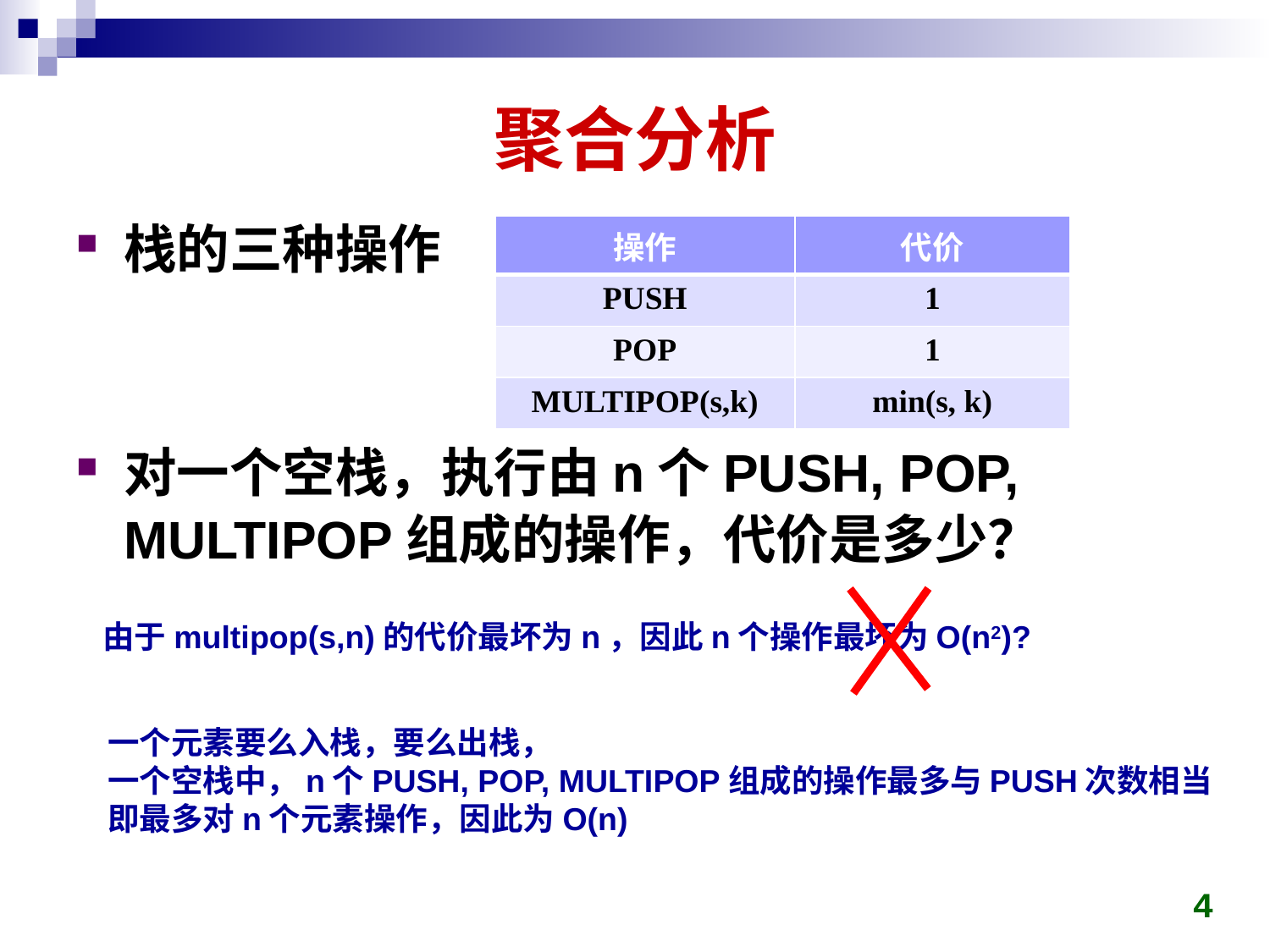

# 聚合分析
栈的三种操作

对一个空栈，执行由n个PUSH, POP, MULTIPOP组成的操作，代价是多少？
| 操作 | 代价 |
| --- | --- |
| PUSH | 1 |
| POP | 1 |
| MULTIPOP(s,k) | min(s, k) |
由于multipop(s,n)的代价最坏为n，因此n个操作最坏为O(n2)?
一个元素要么入栈，要么出栈，
一个空栈中，n个PUSH, POP, MULTIPOP组成的操作最多与PUSH次数相当
即最多对n个元素操作，因此为O(n)
4